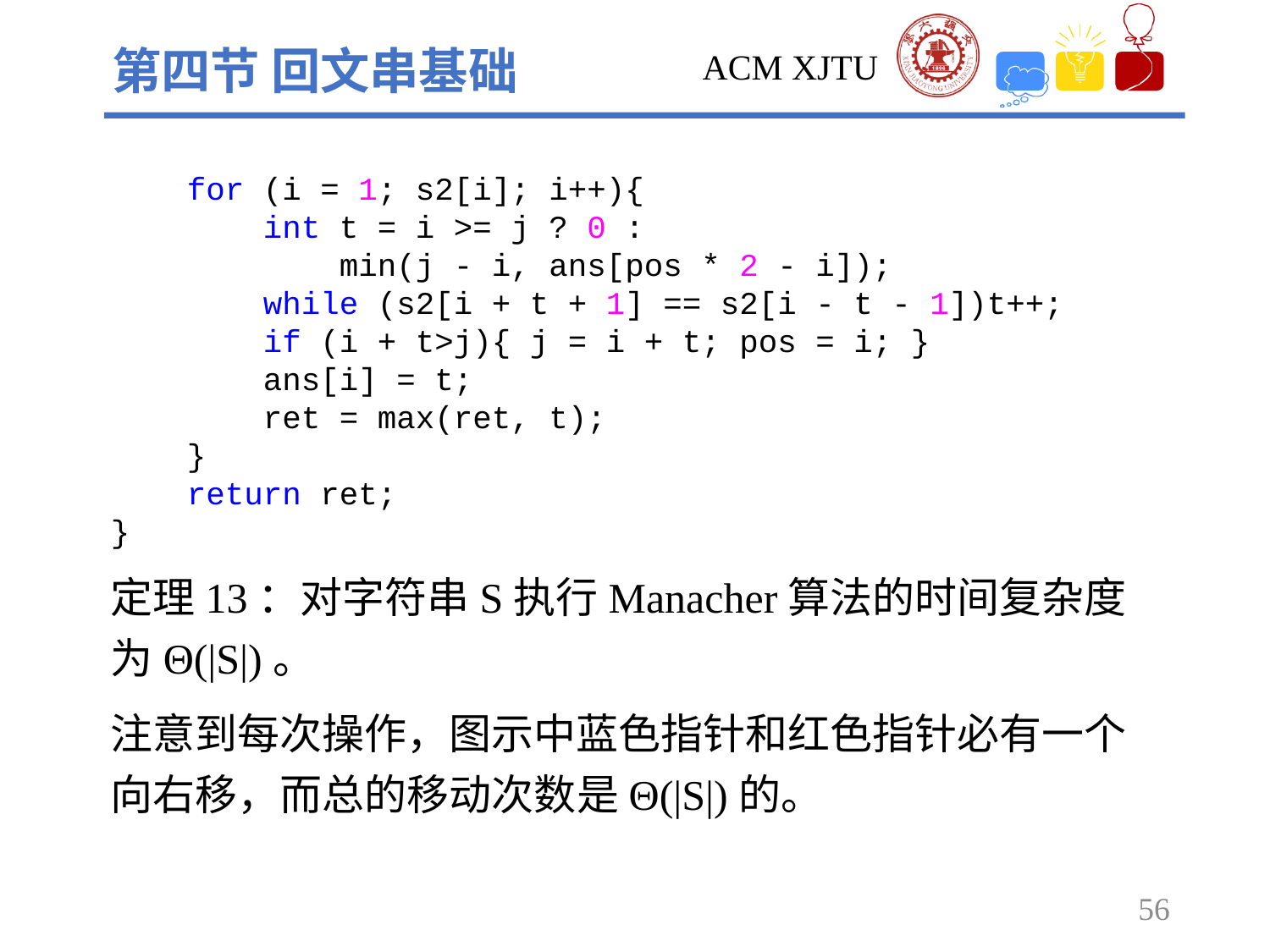

第四节 回文串基础
    for (i = 1; s2[i]; i++){
        int t = i >= j ? 0 :
            min(j - i, ans[pos * 2 - i]);
        while (s2[i + t + 1] == s2[i - t - 1])t++;
        if (i + t>j){ j = i + t; pos = i; }
        ans[i] = t;
        ret = max(ret, t);
    }
    return ret;
}
定理13：对字符串S执行Manacher算法的时间复杂度为Θ(|S|)。
注意到每次操作，图示中蓝色指针和红色指针必有一个向右移，而总的移动次数是Θ(|S|)的。
56